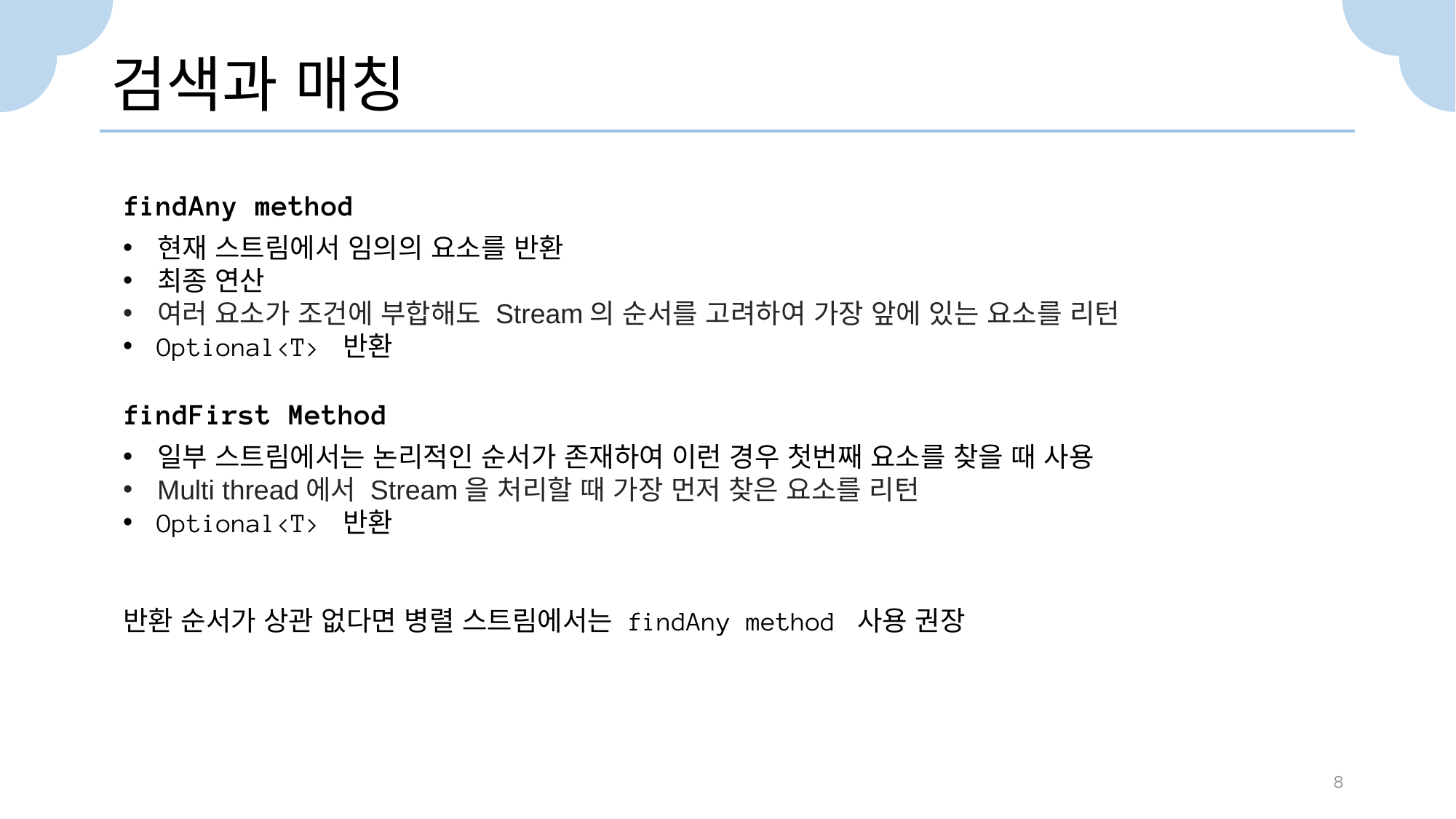

# 검색과 매칭
findAny method
현재 스트림에서 임의의 요소를 반환
최종 연산
여러 요소가 조건에 부합해도 Stream의 순서를 고려하여 가장 앞에 있는 요소를 리턴
Optional<T> 반환

findFirst Method
일부 스트림에서는 논리적인 순서가 존재하여 이런 경우 첫번째 요소를 찾을 때 사용
Multi thread에서 Stream을 처리할 때 가장 먼저 찾은 요소를 리턴
Optional<T> 반환

반환 순서가 상관 없다면 병렬 스트림에서는 findAny method 사용 권장
8